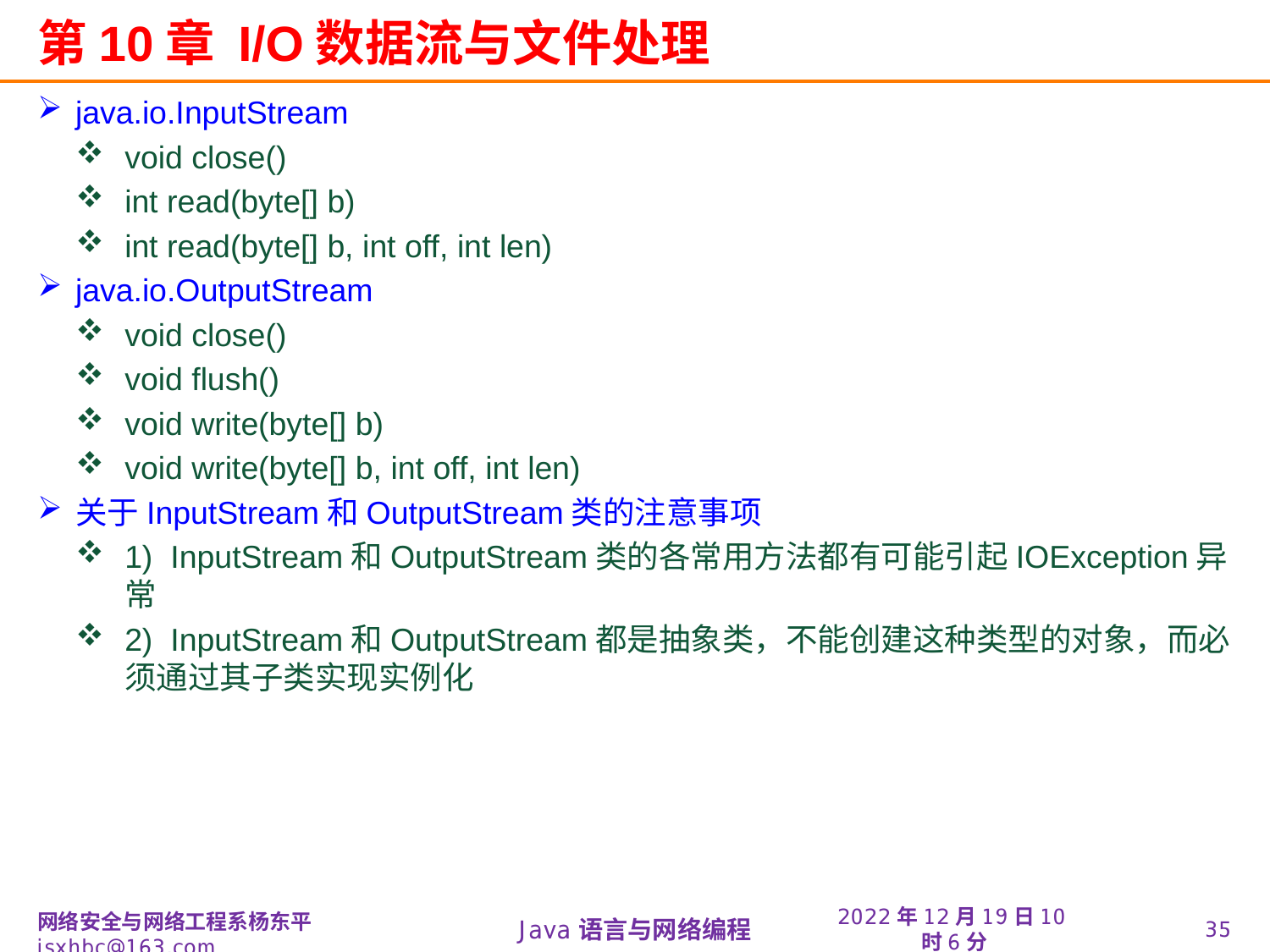

# 第10章 I/O数据流与文件处理
java.io.InputStream
void close()
int read(byte[] b)
int read(byte[] b, int off, int len)
java.io.OutputStream
void close()
void flush()
void write(byte[] b)
void write(byte[] b, int off, int len)
关于InputStream和OutputStream类的注意事项
1)  InputStream和OutputStream类的各常用方法都有可能引起IOException异常
2)  InputStream和OutputStream都是抽象类，不能创建这种类型的对象，而必须通过其子类实现实例化